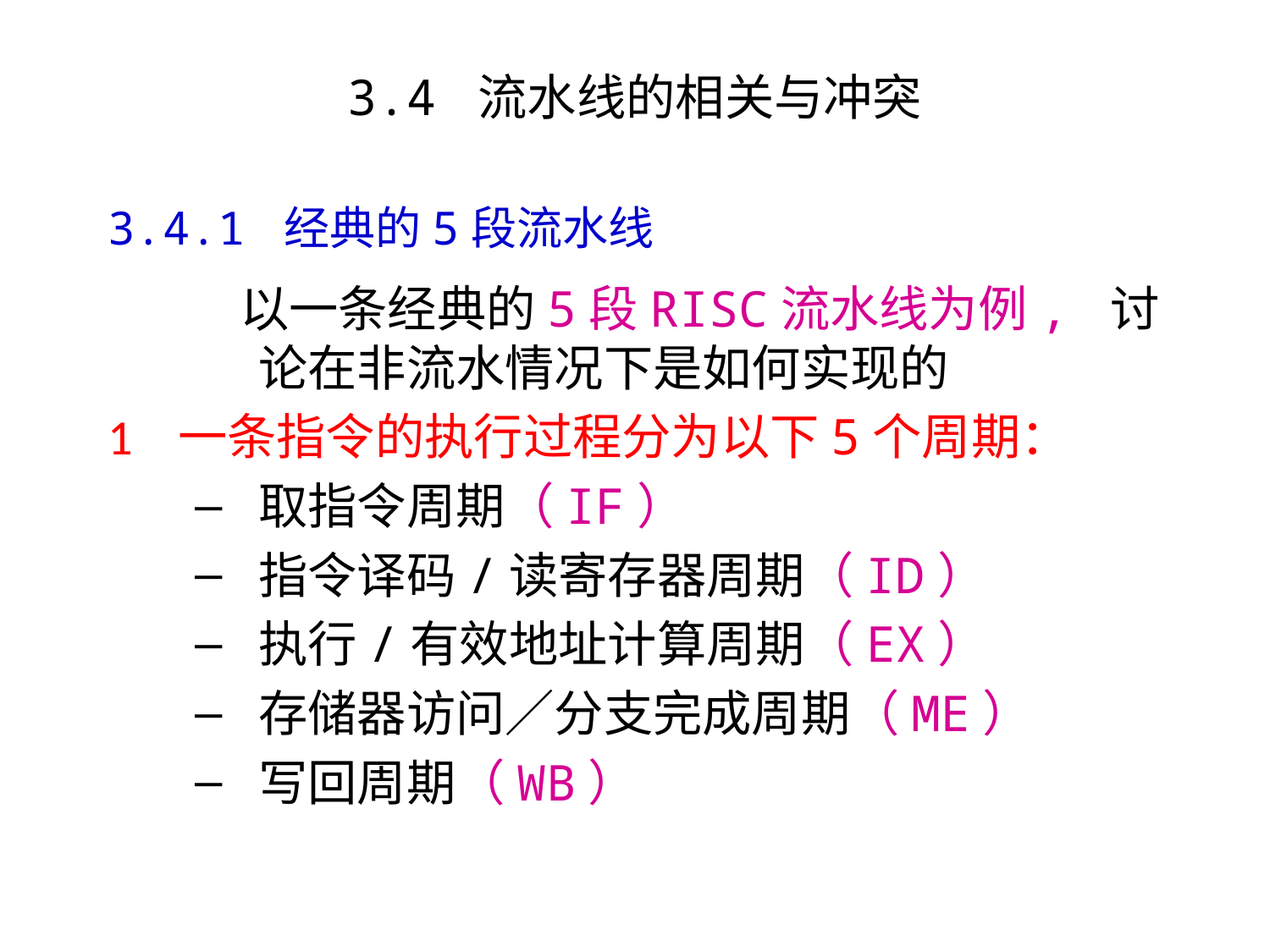

3.4 流水线的相关与冲突
3.4.1 经典的5段流水线
   以一条经典的5段RISC流水线为例, 讨论在非流水情况下是如何实现的
1   一条指令的执行过程分为以下5个周期：
取指令周期（IF）
指令译码/读寄存器周期（ID）
执行/有效地址计算周期（EX）
存储器访问／分支完成周期（ME）
写回周期（WB）